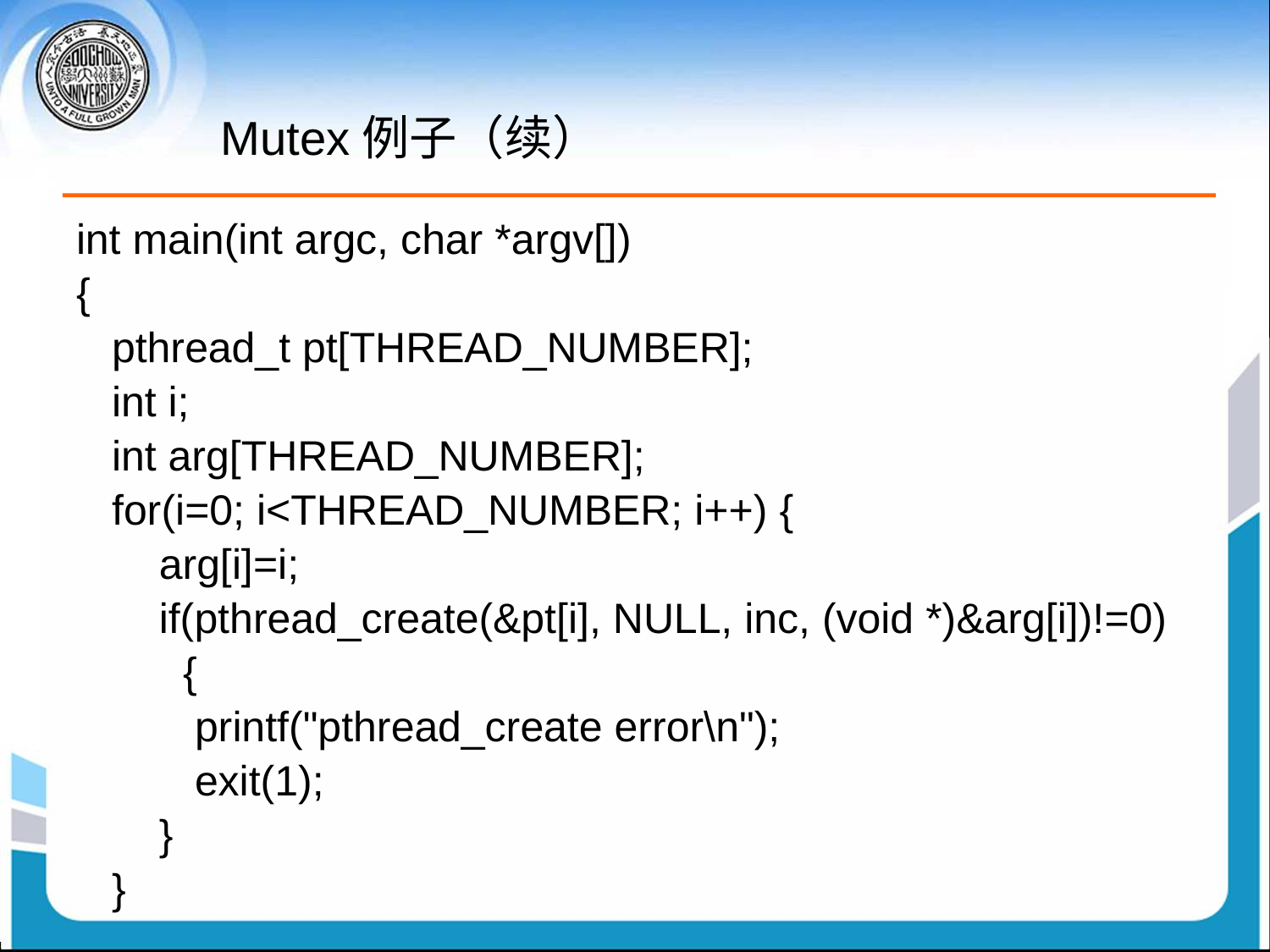

# Mutex例子（续）
int main(int argc, char *argv[])
{
   pthread_t pt[THREAD_NUMBER];
   int i;
   int arg[THREAD_NUMBER];
   for(i=0; i<THREAD_NUMBER; i++) {
       arg[i]=i;
       if(pthread_create(&pt[i], NULL, inc, (void *)&arg[i])!=0)
         {
          printf("pthread_create error\n");
          exit(1);
       }
   }